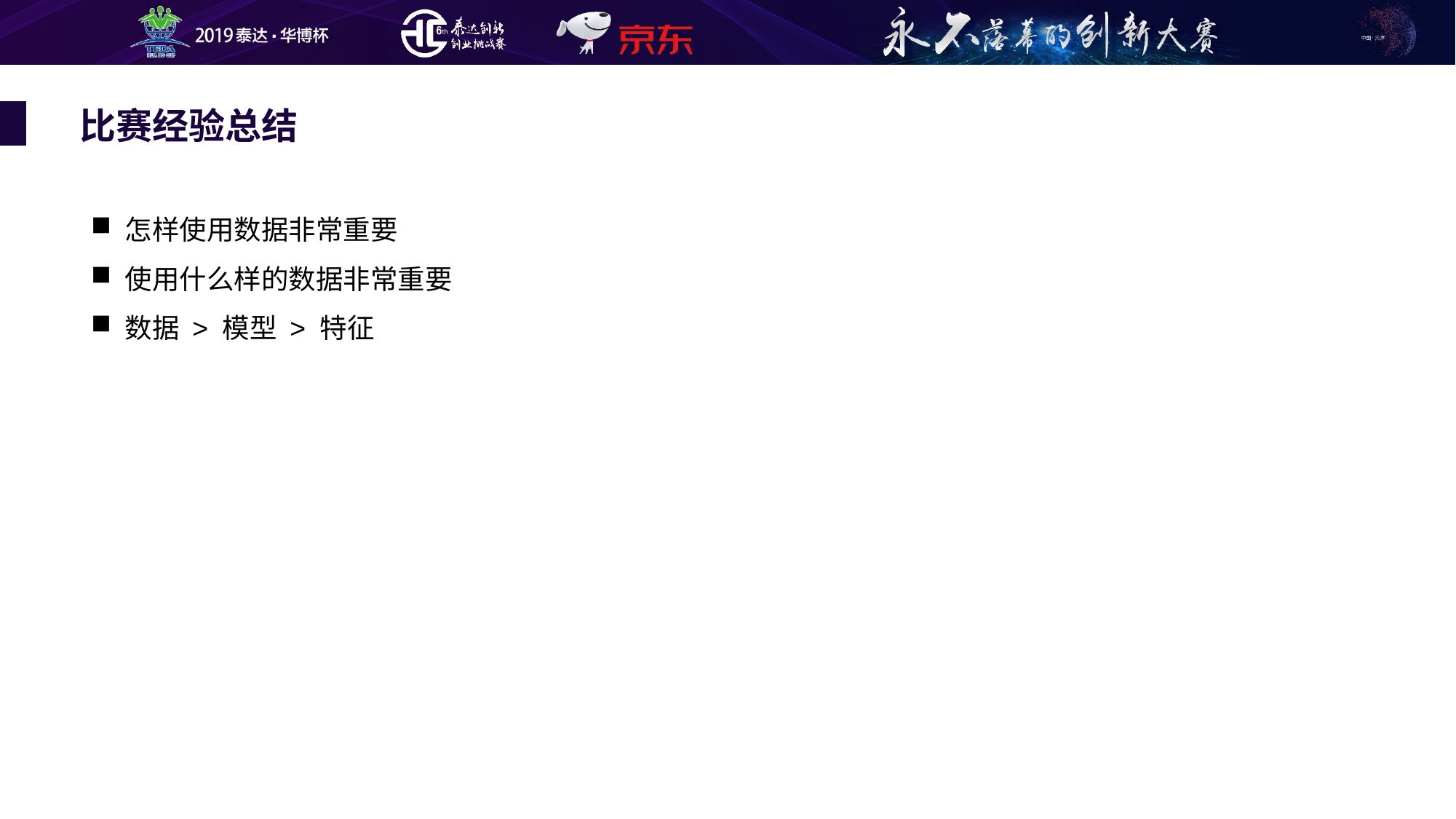

比赛经验总结
怎样使用数据非常重要
使用什么样的数据非常重要
数据 > 模型 > 特征